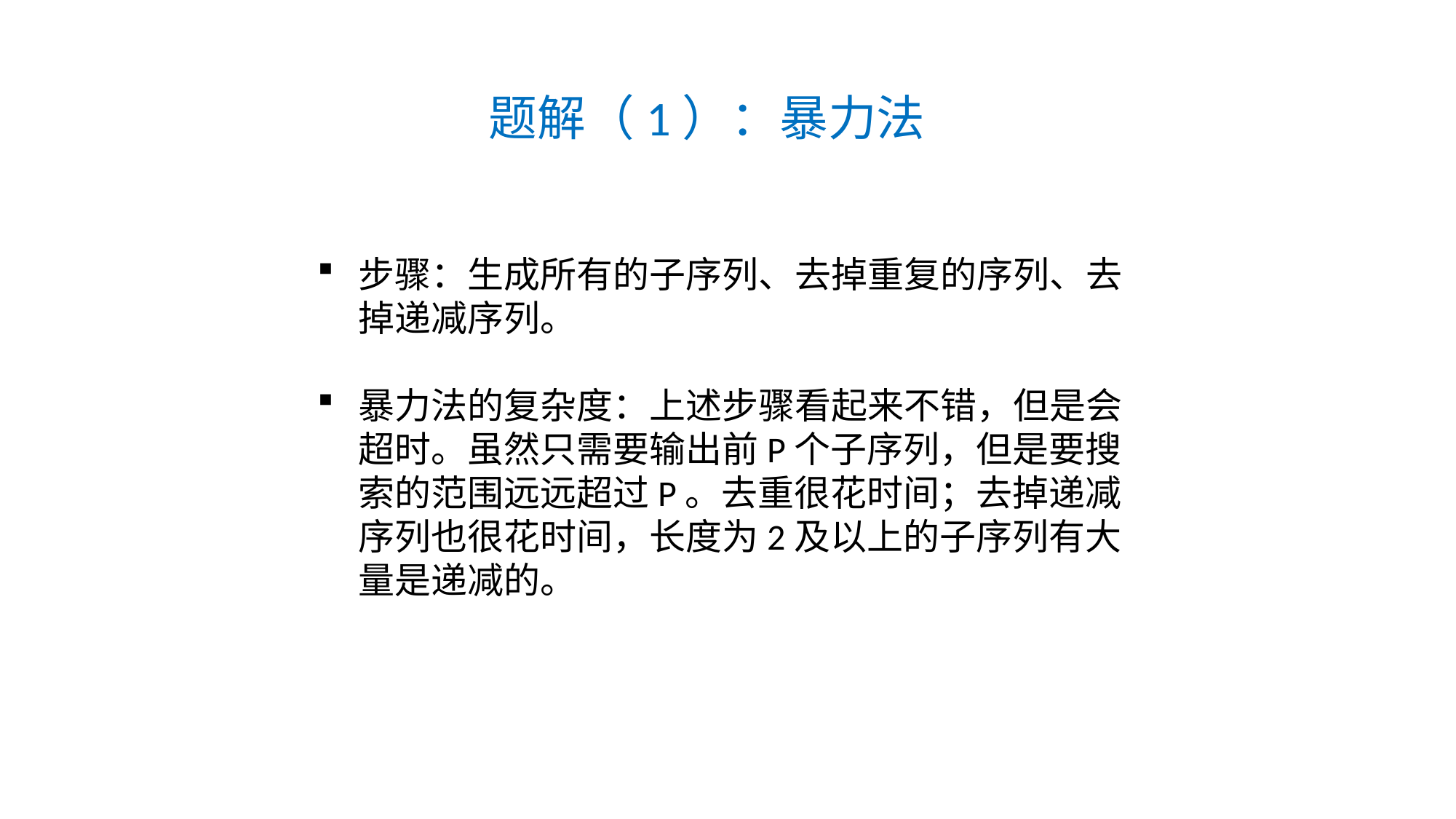

题解（1）：暴力法
步骤：生成所有的子序列、去掉重复的序列、去掉递减序列。

暴力法的复杂度：上述步骤看起来不错，但是会超时。虽然只需要输出前P个子序列，但是要搜索的范围远远超过P。去重很花时间；去掉递减序列也很花时间，长度为2及以上的子序列有大量是递减的。